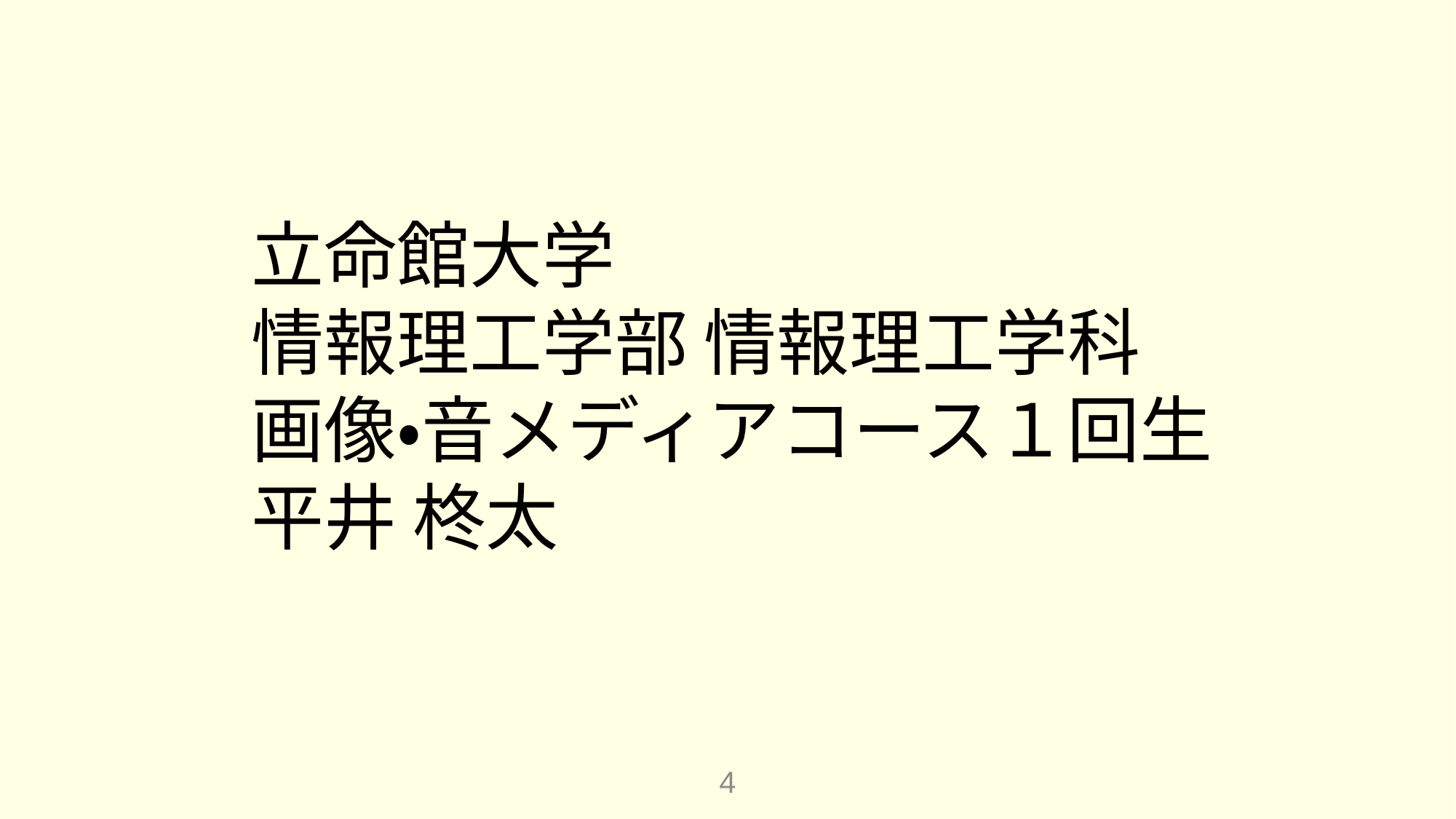

立命館大学
情報理工学部 情報理工学科
画像・音メディアコース１回生
平井 柊太
4